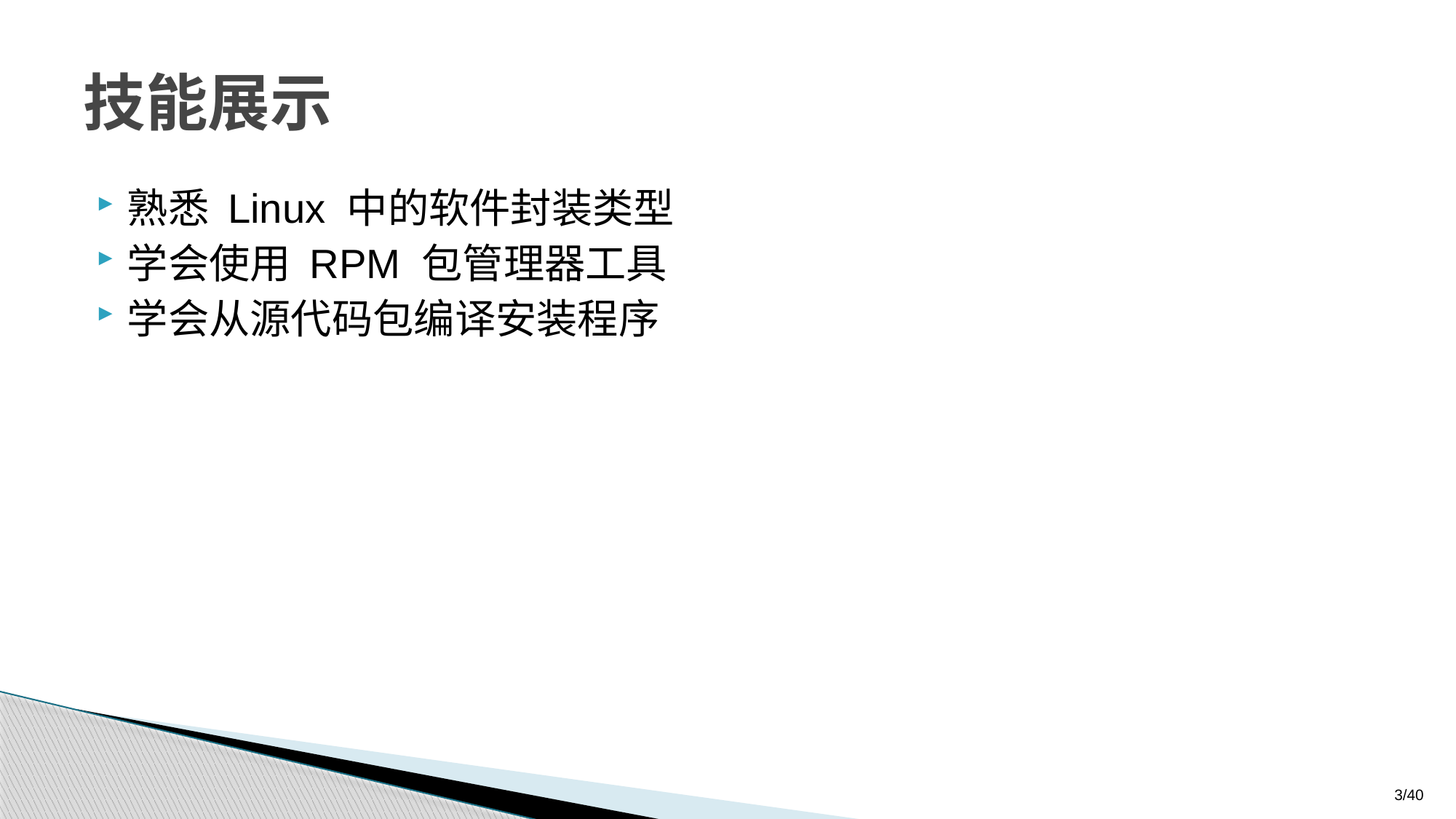

# 技能展示
熟悉 Linux 中的软件封装类型
学会使用 RPM 包管理器工具
学会从源代码包编译安装程序
3/40